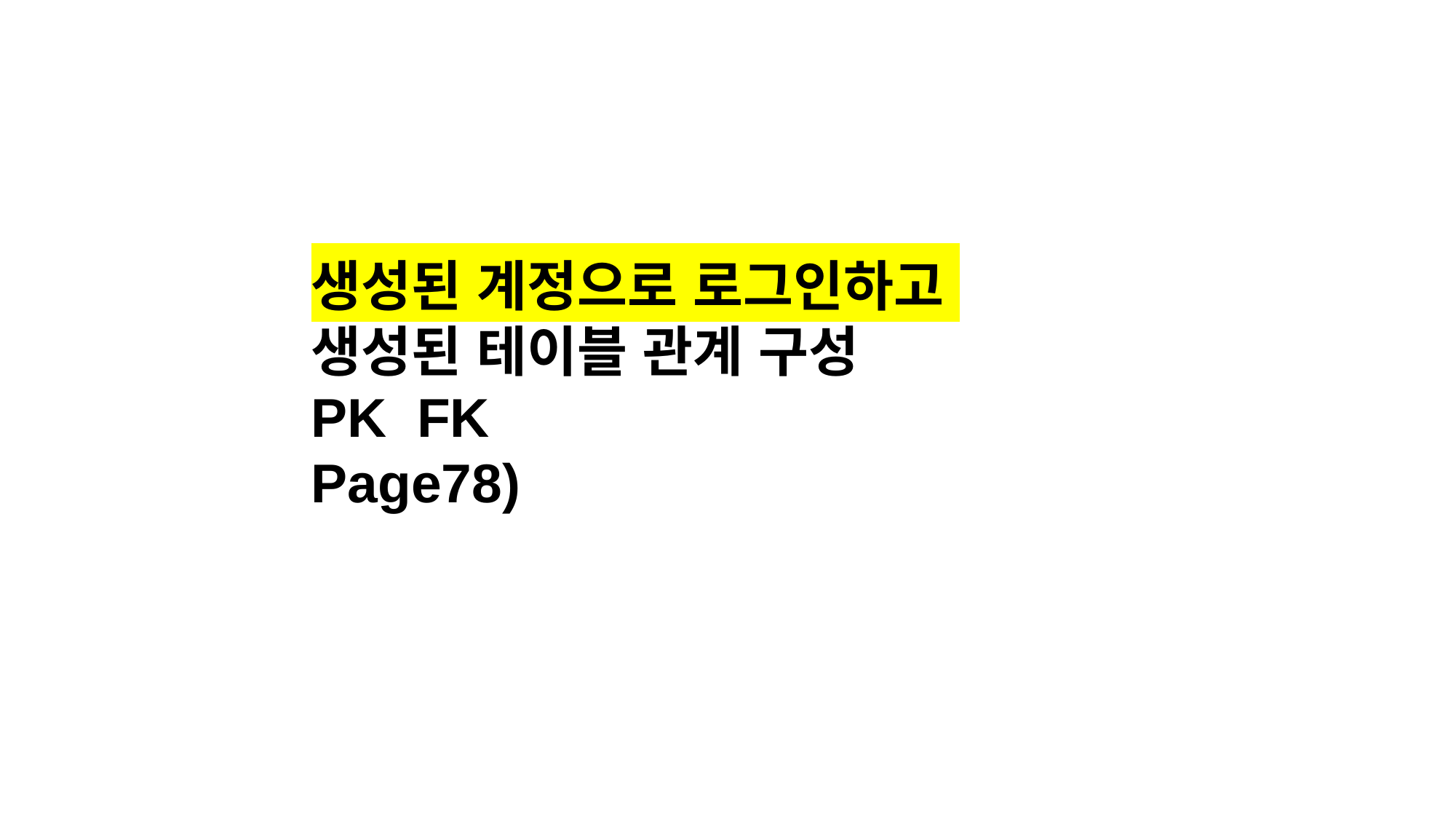

생성된 계정으로 로그인하고
생성된 테이블 관계 구성
PK  FK
Page78)